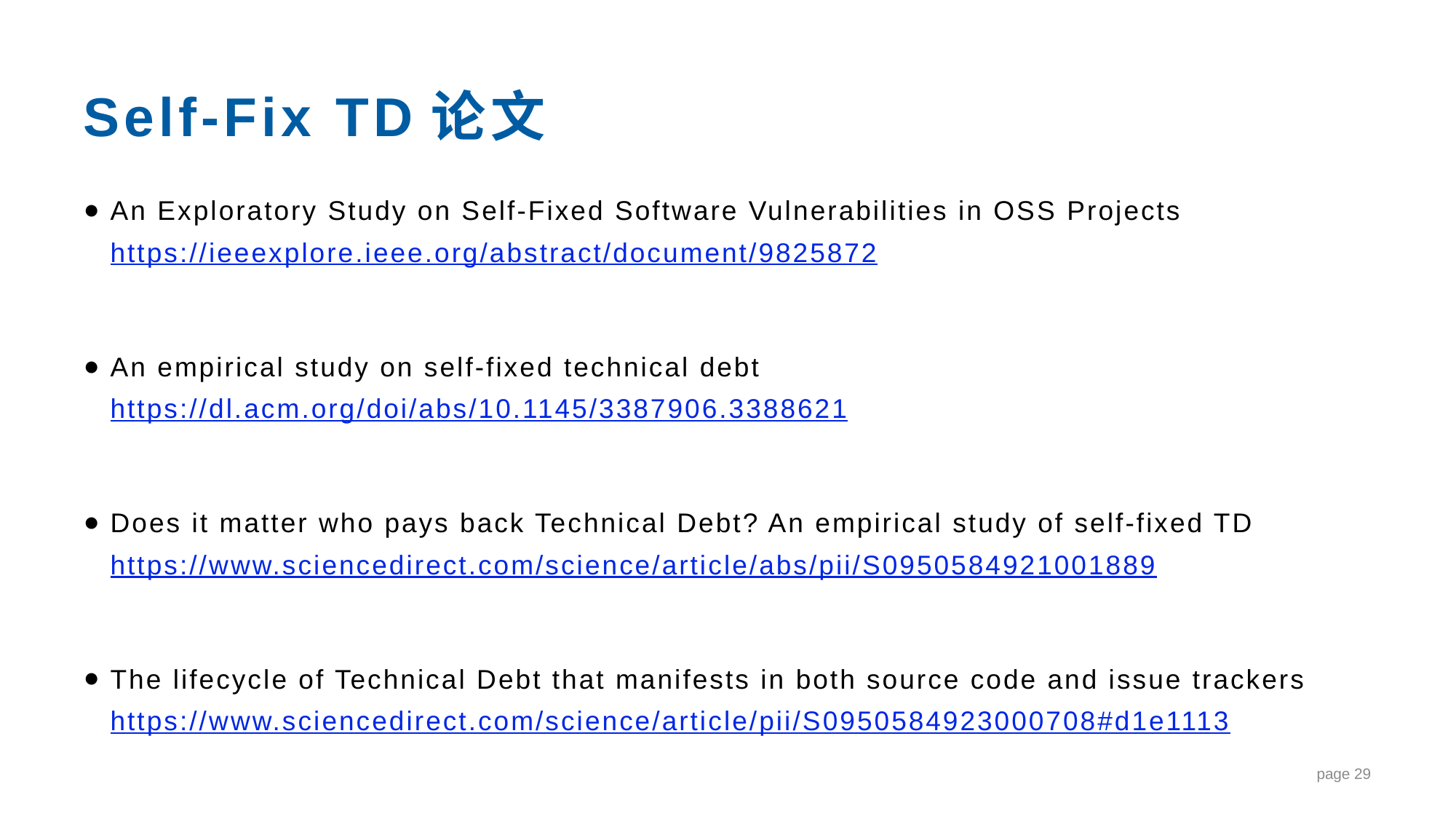

# Self-Fix TD论文
An Exploratory Study on Self-Fixed Software Vulnerabilities in OSS Projects
https://ieeexplore.ieee.org/abstract/document/9825872

An empirical study on self-fixed technical debt
https://dl.acm.org/doi/abs/10.1145/3387906.3388621

Does it matter who pays back Technical Debt? An empirical study of self-fixed TD
https://www.sciencedirect.com/science/article/abs/pii/S0950584921001889

The lifecycle of Technical Debt that manifests in both source code and issue trackers
https://www.sciencedirect.com/science/article/pii/S0950584923000708#d1e1113
page 29